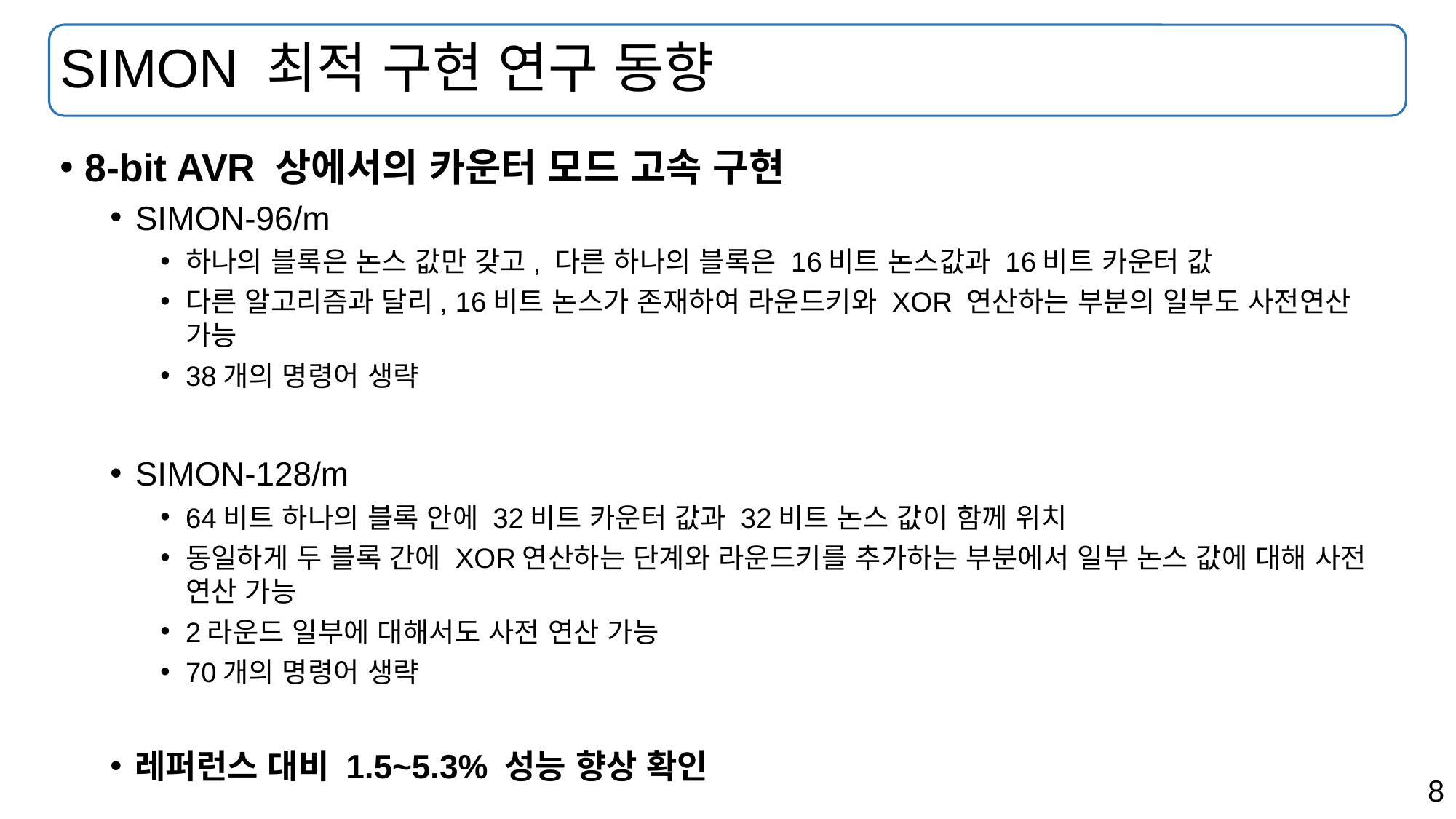

# SIMON 최적 구현 연구 동향
8-bit AVR 상에서의 카운터 모드 고속 구현
SIMON-96/m
하나의 블록은 논스 값만 갖고, 다른 하나의 블록은 16비트 논스값과 16비트 카운터 값
다른 알고리즘과 달리, 16비트 논스가 존재하여 라운드키와 XOR 연산하는 부분의 일부도 사전연산 가능
38개의 명령어 생략

SIMON-128/m
64비트 하나의 블록 안에 32비트 카운터 값과 32비트 논스 값이 함께 위치
동일하게 두 블록 간에 XOR연산하는 단계와 라운드키를 추가하는 부분에서 일부 논스 값에 대해 사전 연산 가능
2라운드 일부에 대해서도 사전 연산 가능
70개의 명령어 생략

레퍼런스 대비 1.5~5.3% 성능 향상 확인